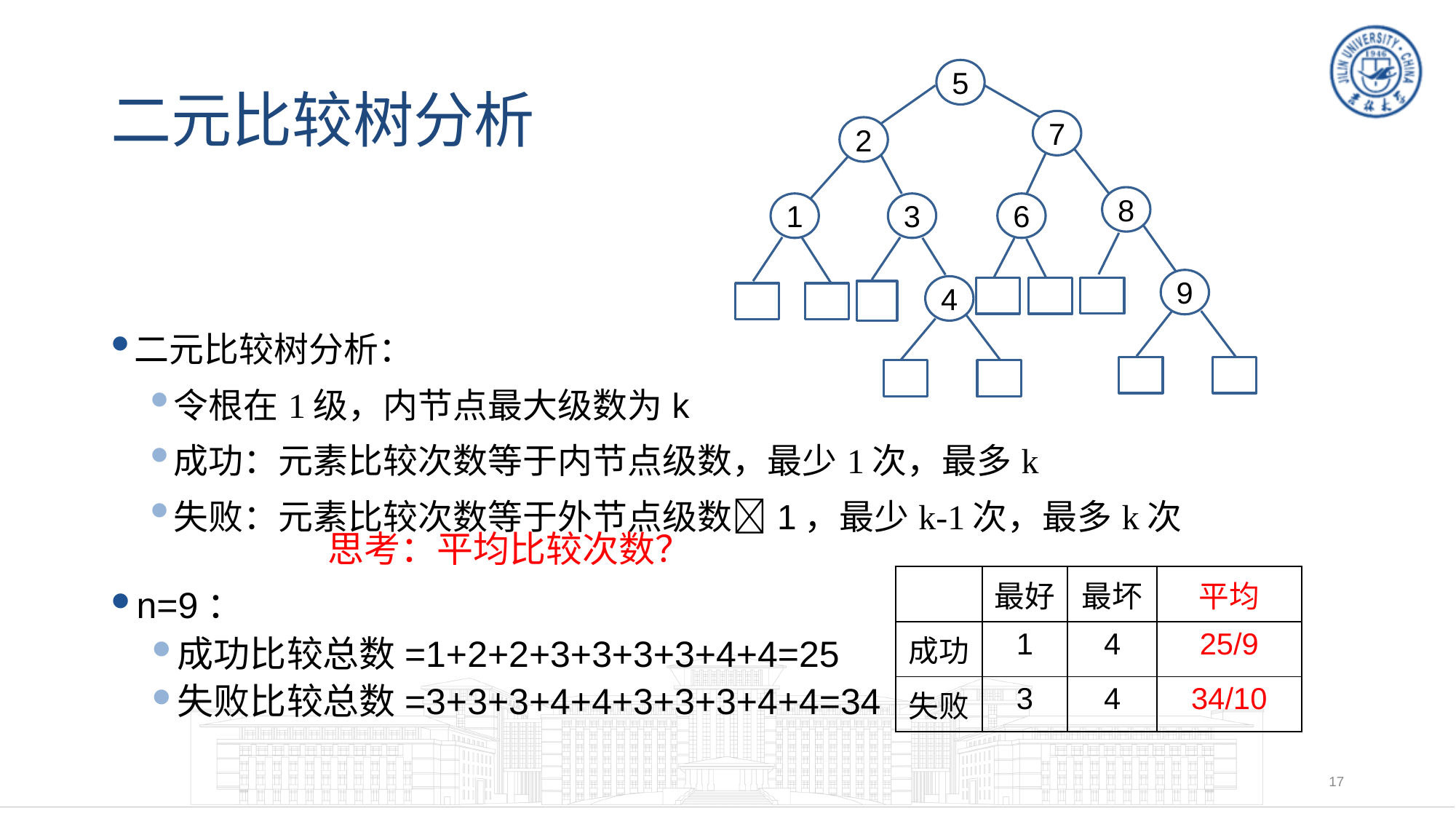

# 二元比较树分析
5

7
2

8
1
3
6

9
4

二元比较树分析：
令根在1级，内节点最大级数为k
成功：元素比较次数等于内节点级数，最少1次，最多k
失败：元素比较次数等于外节点级数−1，最少k-1次，最多k次

思考：平均比较次数？
|  | 最好 | 最坏 | 平均 |
| --- | --- | --- | --- |
| 成功 | 1 | 4 | 25/9 |
| 失败 | 3 | 4 | 34/10 |
n=9：
成功比较总数=1+2+2+3+3+3+3+4+4=25
失败比较总数=3+3+3+4+4+3+3+3+4+4=34

17